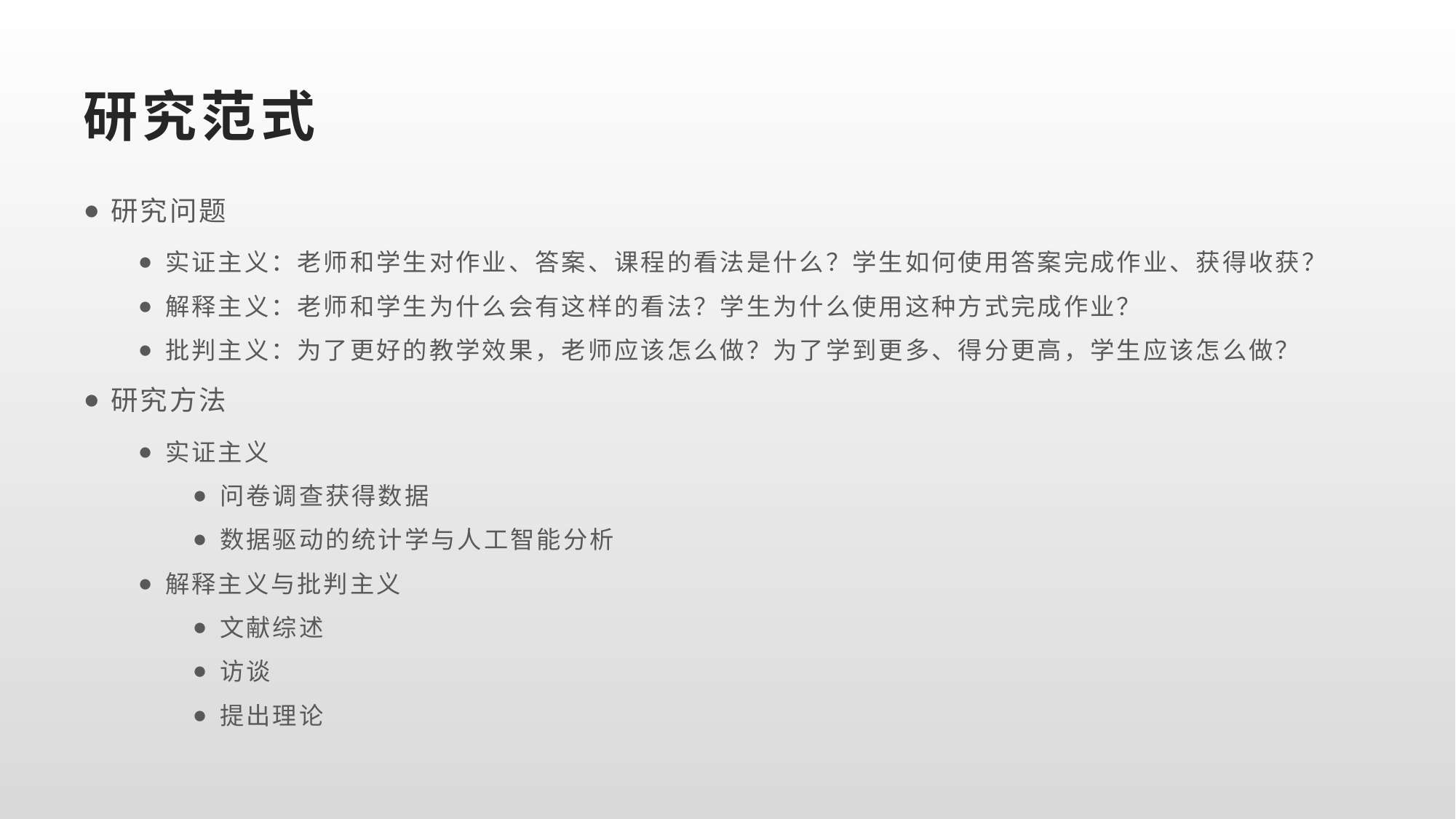

# 研究范式
研究问题
实证主义：老师和学生对作业、答案、课程的看法是什么？学生如何使用答案完成作业、获得收获？
解释主义：老师和学生为什么会有这样的看法？学生为什么使用这种方式完成作业？
批判主义：为了更好的教学效果，老师应该怎么做？为了学到更多、得分更高，学生应该怎么做？
研究方法
实证主义
问卷调查获得数据
数据驱动的统计学与人工智能分析
解释主义与批判主义
文献综述
访谈
提出理论